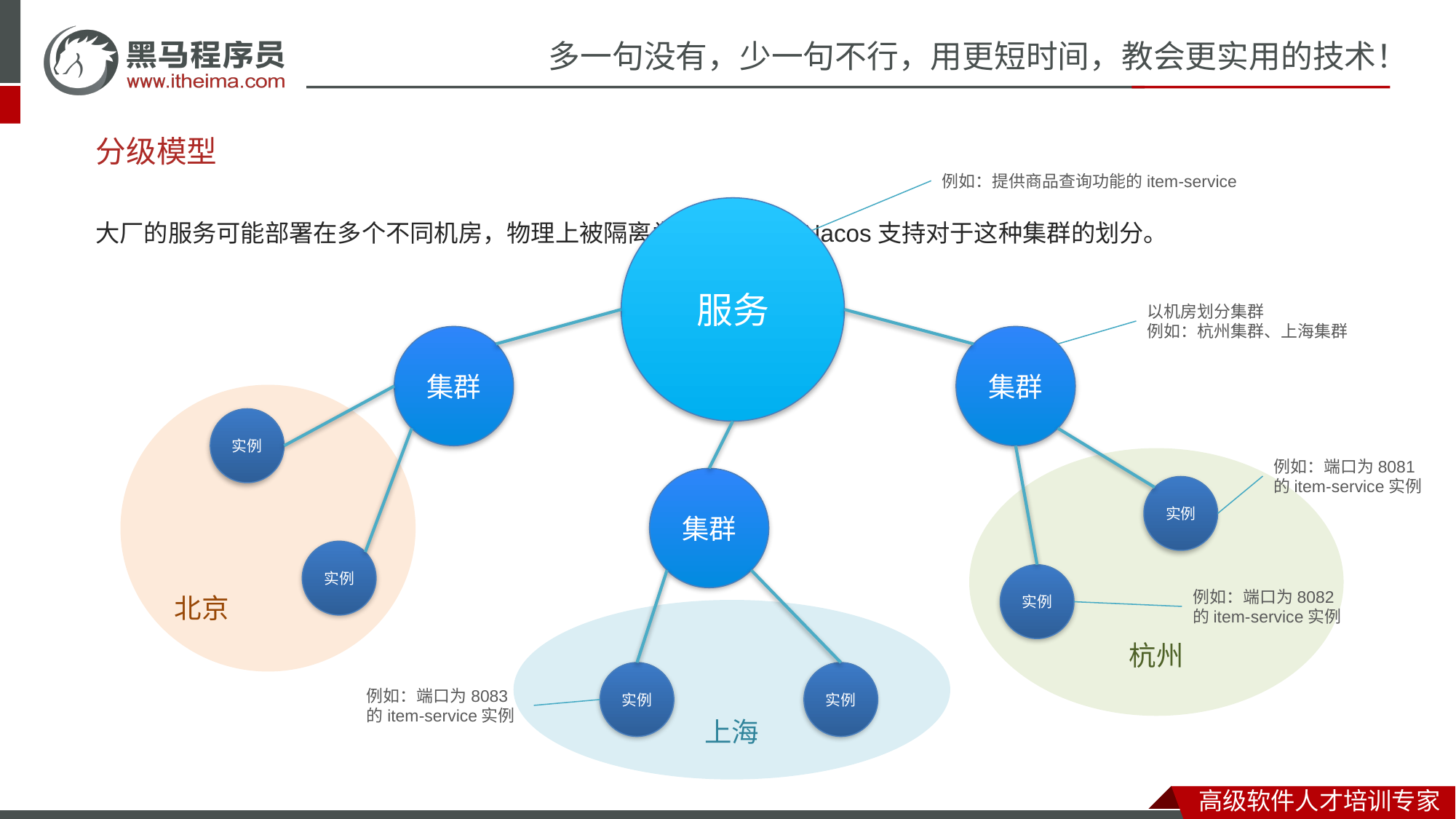

# 分级模型
例如：提供商品查询功能的item-service
大厂的服务可能部署在多个不同机房，物理上被隔离为多个集群。Nacos支持对于这种集群的划分。
服务
以机房划分集群
例如：杭州集群、上海集群
集群
集群
北京
实例
杭州
例如：端口为8081的item-service实例
集群
实例
实例
实例
例如：端口为8082的item-service实例
上海
实例
实例
例如：端口为8083的item-service实例